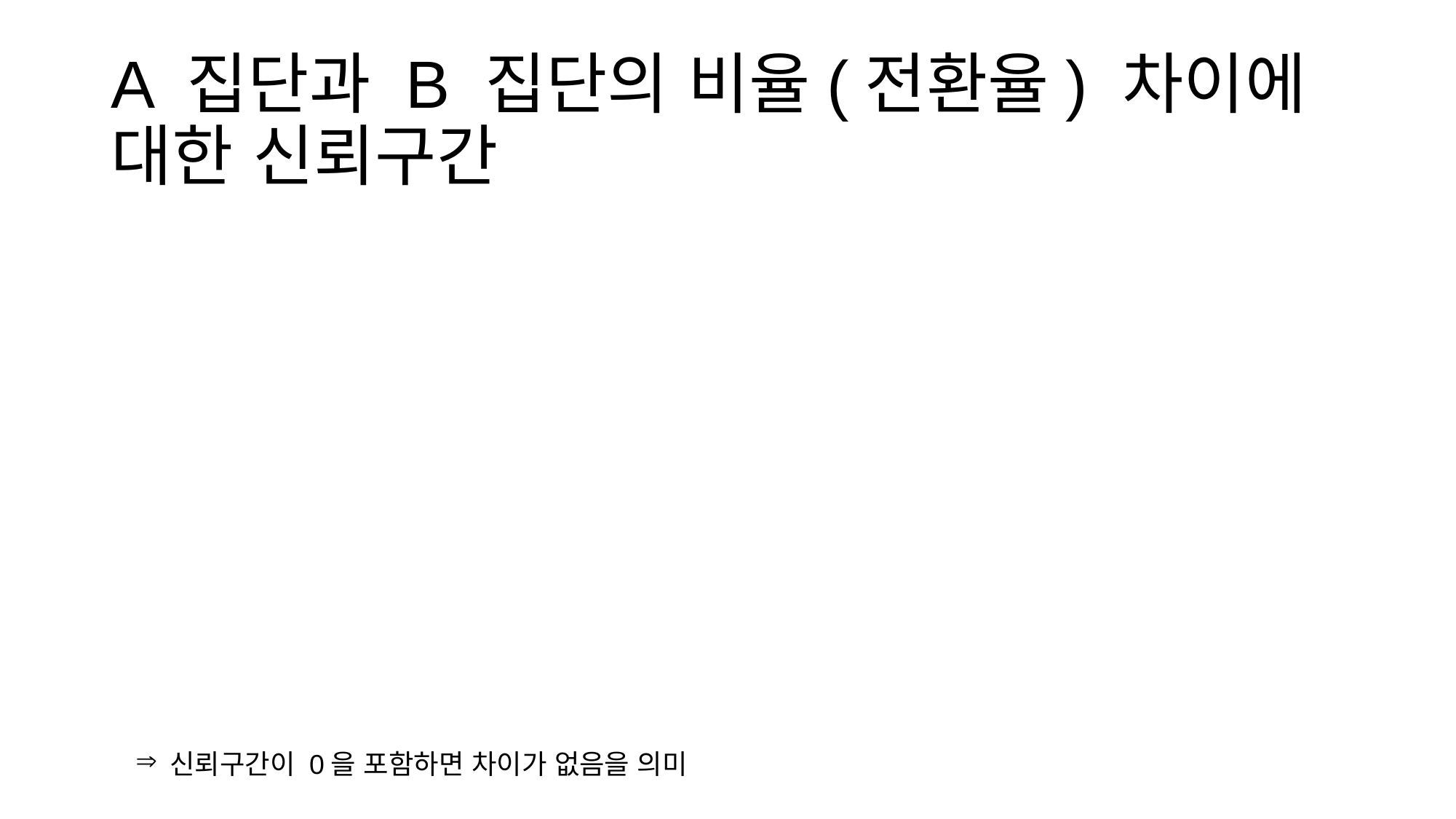

# A 집단과 B 집단의 비율(전환율) 차이에 대한 신뢰구간
신뢰구간이 0을 포함하면 차이가 없음을 의미